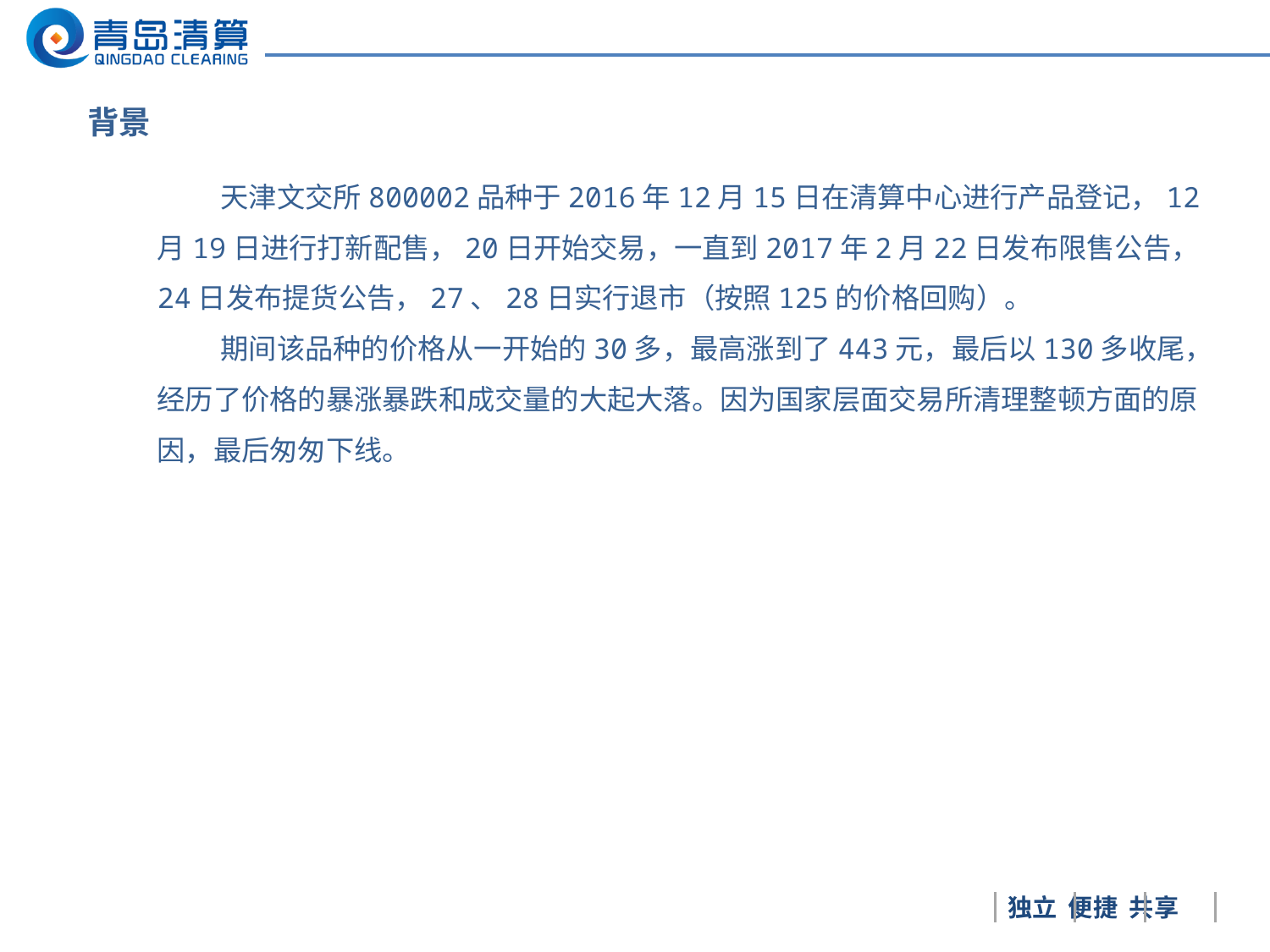

战略布局图
背景
天津文交所800002品种于2016年12月15日在清算中心进行产品登记，12月19日进行打新配售，20日开始交易，一直到2017年2月22日发布限售公告，24日发布提货公告，27、28日实行退市（按照125的价格回购）。
期间该品种的价格从一开始的30多，最高涨到了443元，最后以130多收尾，经历了价格的暴涨暴跌和成交量的大起大落。因为国家层面交易所清理整顿方面的原因，最后匆匆下线。